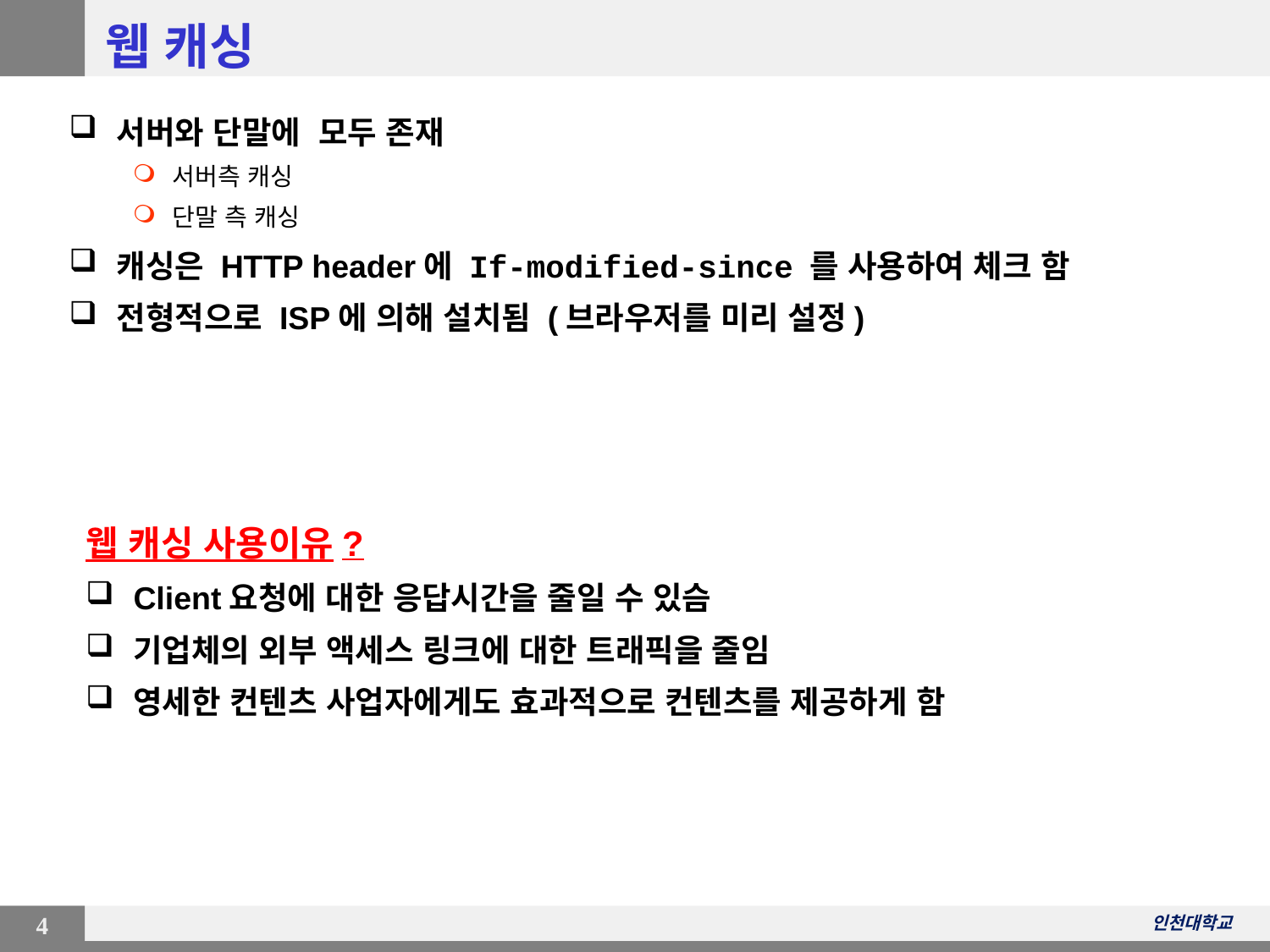

# 웹 캐싱
서버와 단말에  모두 존재
서버측 캐싱
단말 측 캐싱
캐싱은 HTTP header에 If-modified-since 를 사용하여 체크 함
전형적으로 ISP에 의해 설치됨 (브라우저를 미리 설정)
웹 캐싱 사용이유?
Client요청에 대한 응답시간을 줄일 수 있슴
기업체의 외부 액세스 링크에 대한 트래픽을 줄임
영세한 컨텐츠 사업자에게도 효과적으로 컨텐츠를 제공하게 함